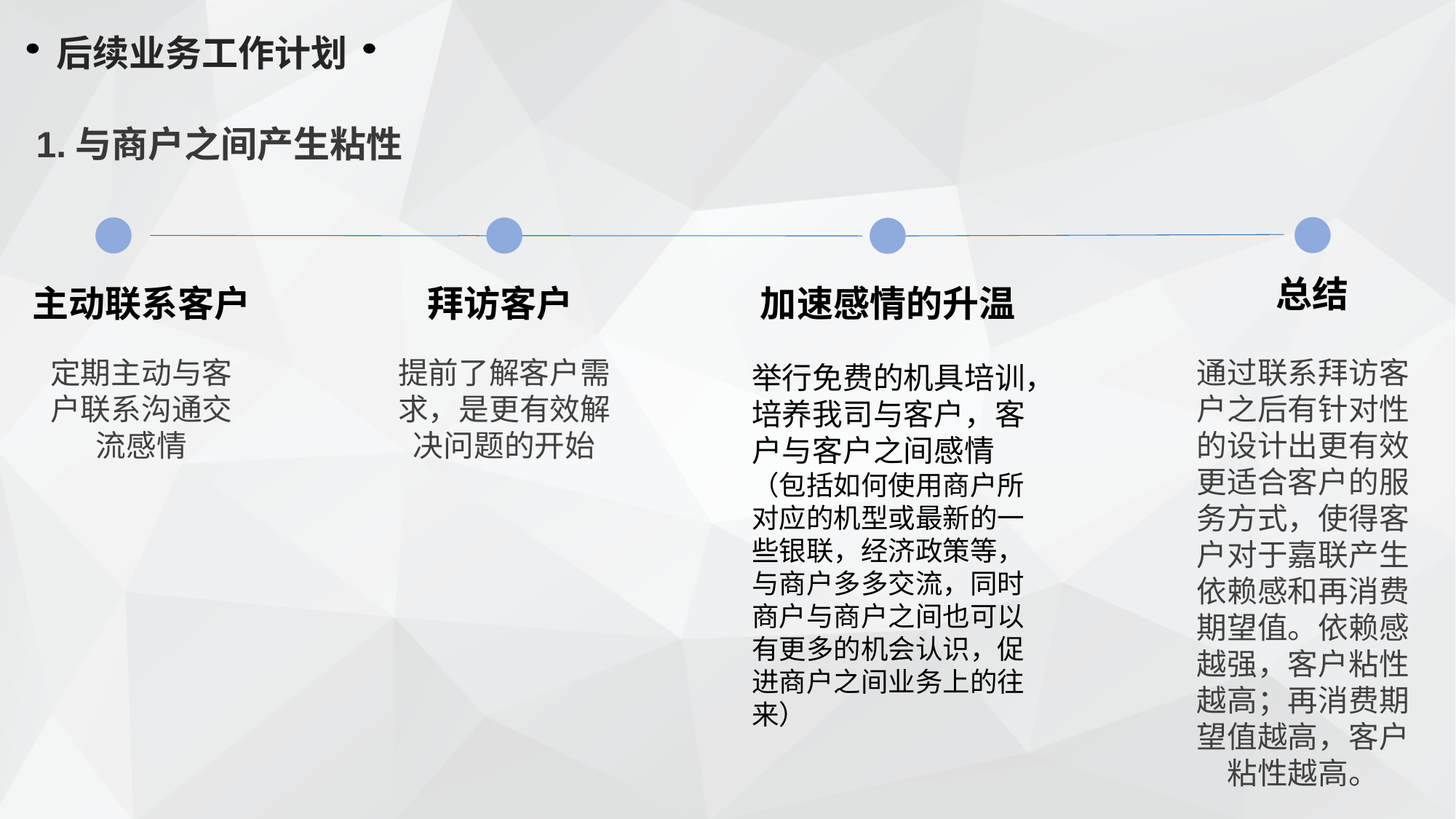

后续业务工作计划

1.与商户之间产生粘性

总结
拜访客户

主动联系客户
加速感情的升温

提前了解客户需求，是更有效解决问题的开始
通过联系拜访客户之后有针对性的设计出更有效更适合客户的服务方式，使得客户对于嘉联产生依赖感和再消费期望值。依赖感越强，客户粘性越高；再消费期望值越高，客户粘性越高。
定期主动与客户联系沟通交流感情
举行免费的机具培训，培养我司与客户，客户与客户之间感情
（包括如何使用商户所对应的机型或最新的一些银联，经济政策等，与商户多多交流，同时商户与商户之间也可以有更多的机会认识，促进商户之间业务上的往来）